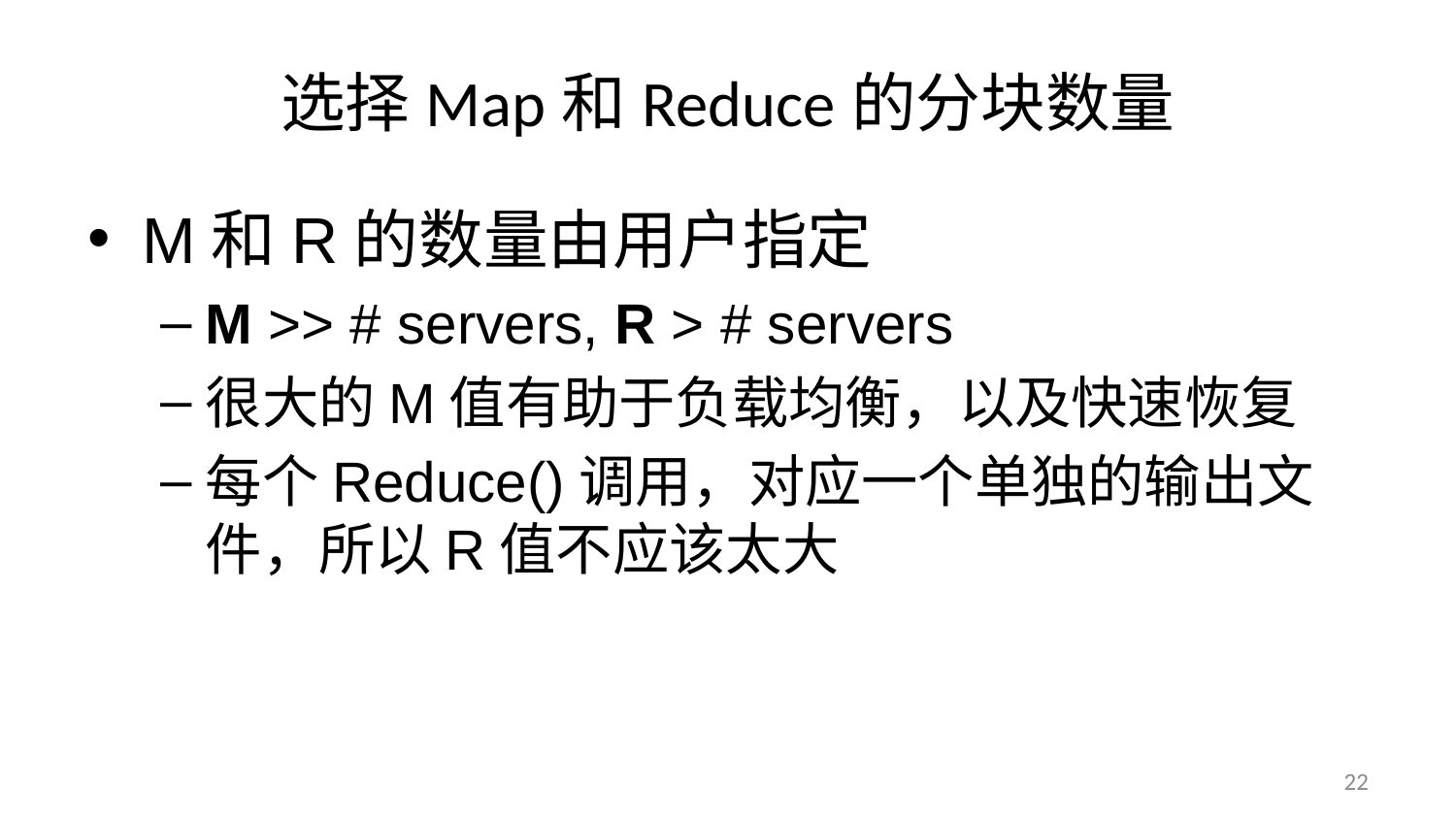

# 选择Map和Reduce的分块数量
M和R的数量由用户指定
M >> # servers, R > # servers
很大的M值有助于负载均衡，以及快速恢复
每个Reduce()调用，对应一个单独的输出文件，所以R值不应该太大
22